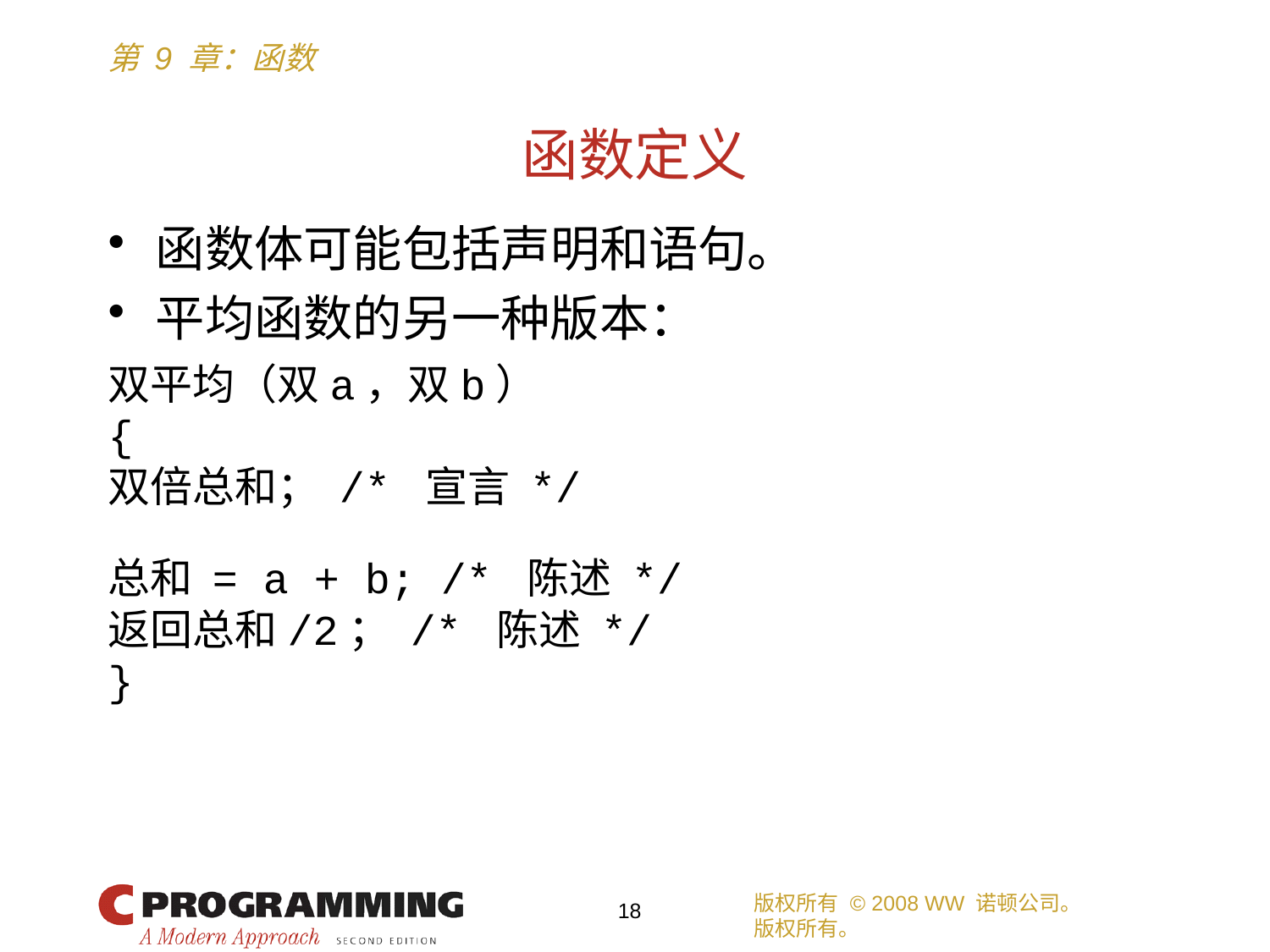

# 函数定义
函数体可能包括声明和语句。
平均函数的另一种版本：
双平均（双a，双b）
{
双倍总和； /* 宣言 */

总和 = a + b; /* 陈述 */
返回总和/2； /* 陈述 */
}
版权所有 © 2008 WW 诺顿公司。
版权所有。
18